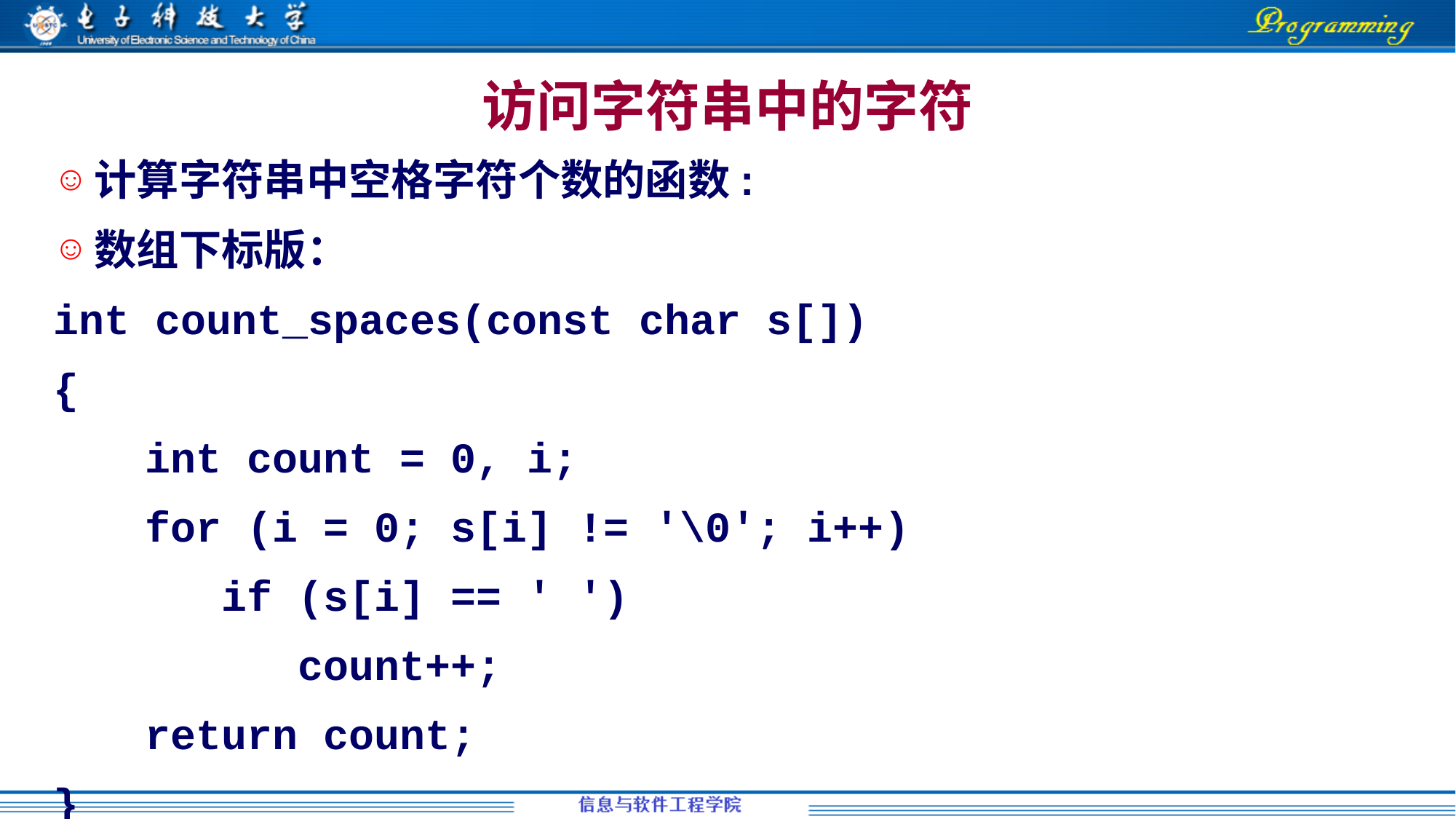

访问字符串中的字符
计算字符串中空格字符个数的函数:
数组下标版：
int count_spaces(const char s[])
{
	  int count = 0, i;
	  for (i = 0; s[i] != '\0'; i++)
	     if (s[i] == ' ')
	        count++;
	  return count;
}